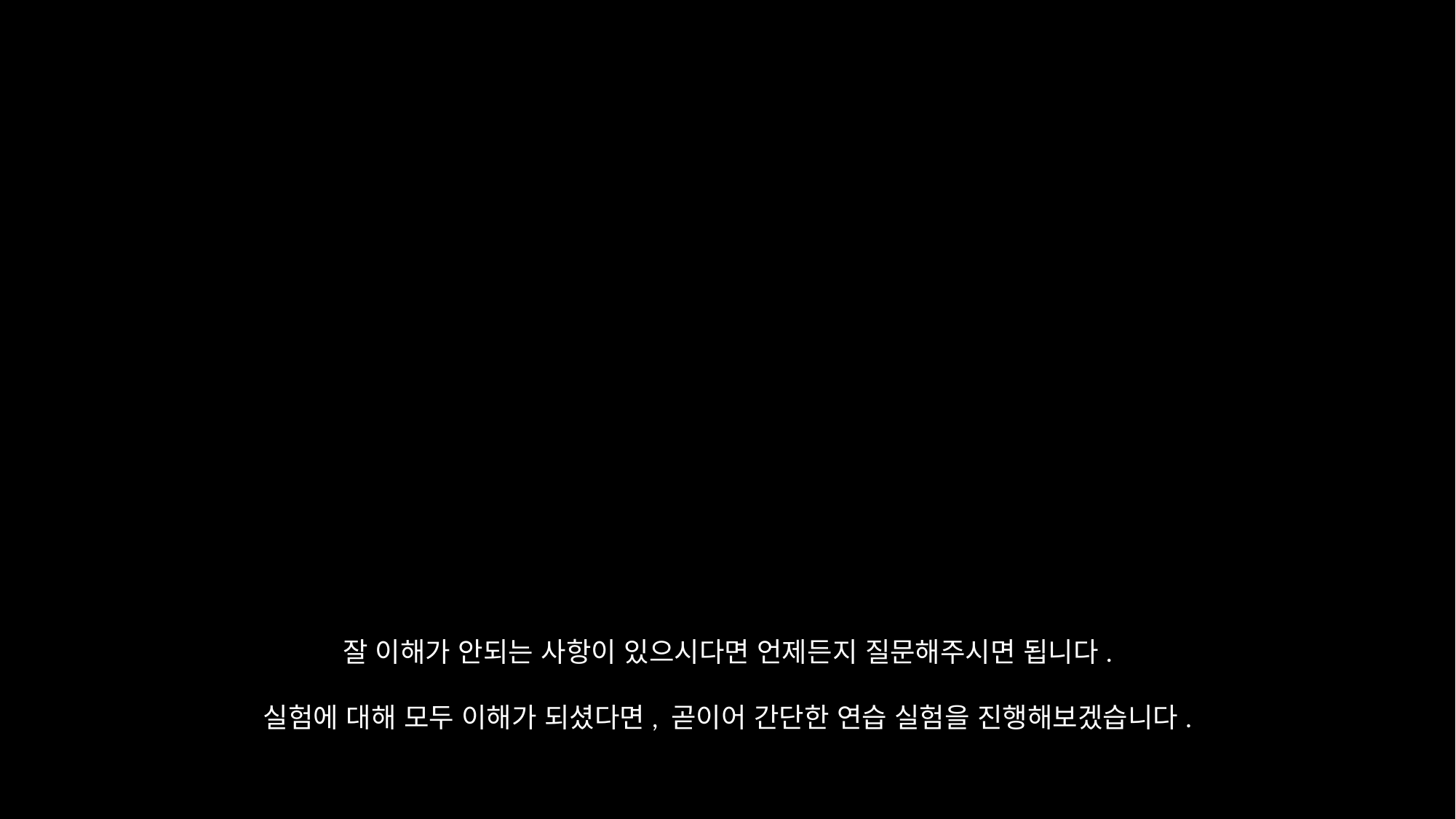

잘 이해가 안되는 사항이 있으시다면 언제든지 질문해주시면 됩니다.
실험에 대해 모두 이해가 되셨다면, 곧이어 간단한 연습 실험을 진행해보겠습니다.